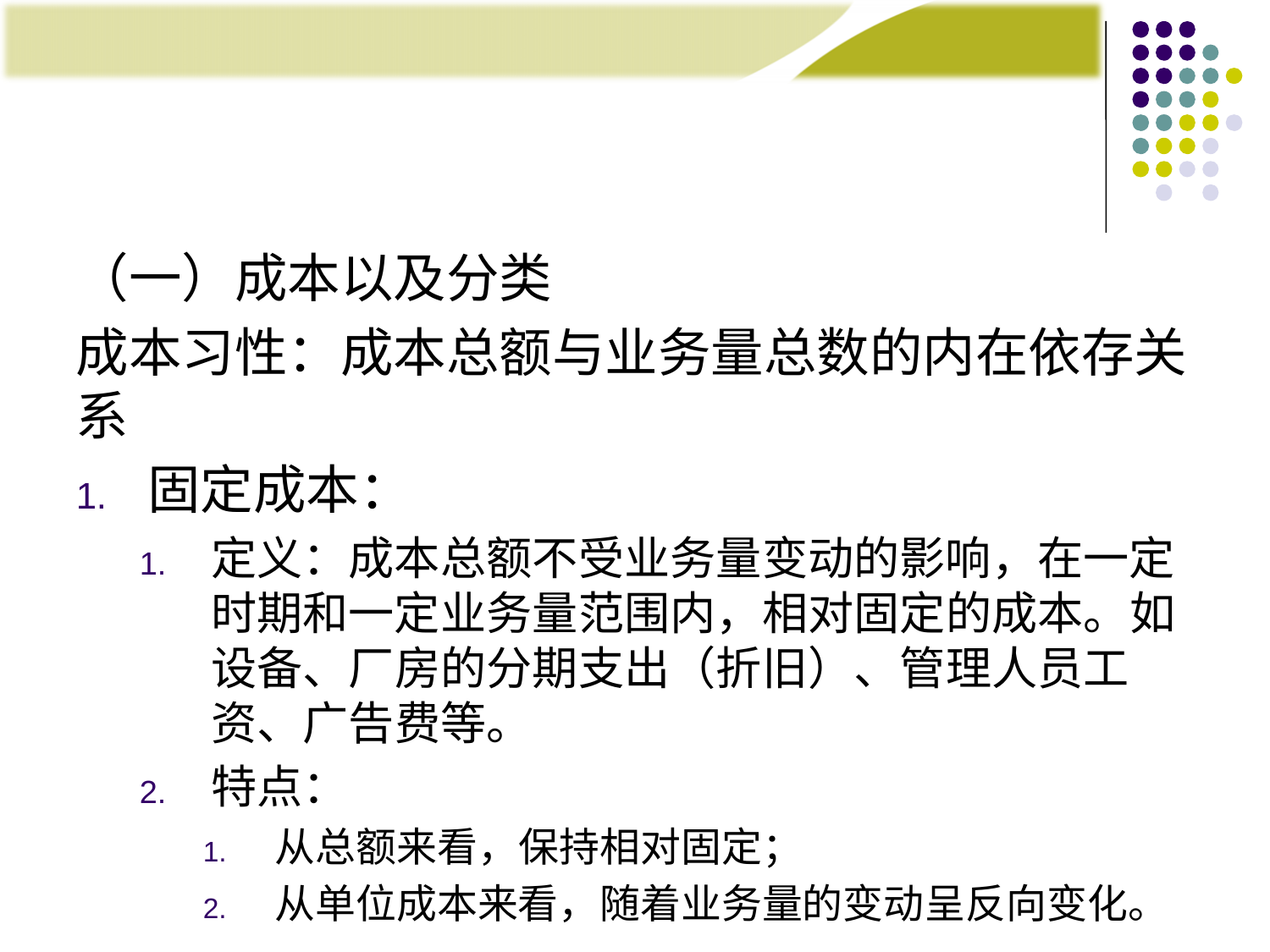

#
（一）成本以及分类
成本习性：成本总额与业务量总数的内在依存关系
固定成本：
定义：成本总额不受业务量变动的影响，在一定时期和一定业务量范围内，相对固定的成本。如设备、厂房的分期支出（折旧）、管理人员工资、广告费等。
特点：
从总额来看，保持相对固定；
从单位成本来看，随着业务量的变动呈反向变化。